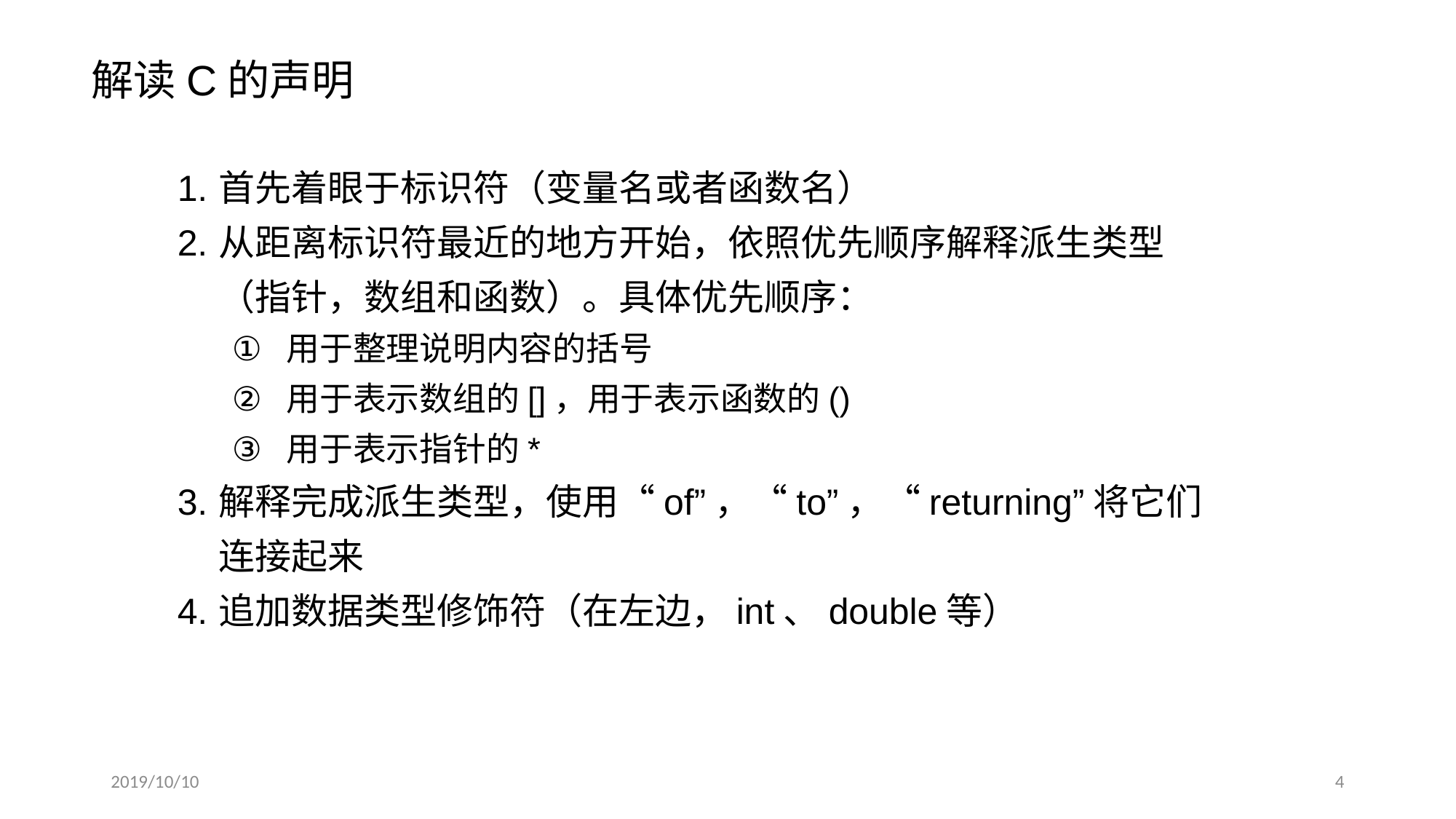

# 解读C的声明
首先着眼于标识符（变量名或者函数名）
从距离标识符最近的地方开始，依照优先顺序解释派生类型（指针，数组和函数）。具体优先顺序：
用于整理说明内容的括号
用于表示数组的[]，用于表示函数的()
用于表示指针的*
解释完成派生类型，使用“of”，“to”，“returning”将它们连接起来
追加数据类型修饰符（在左边，int、double等）
2019/10/10
4